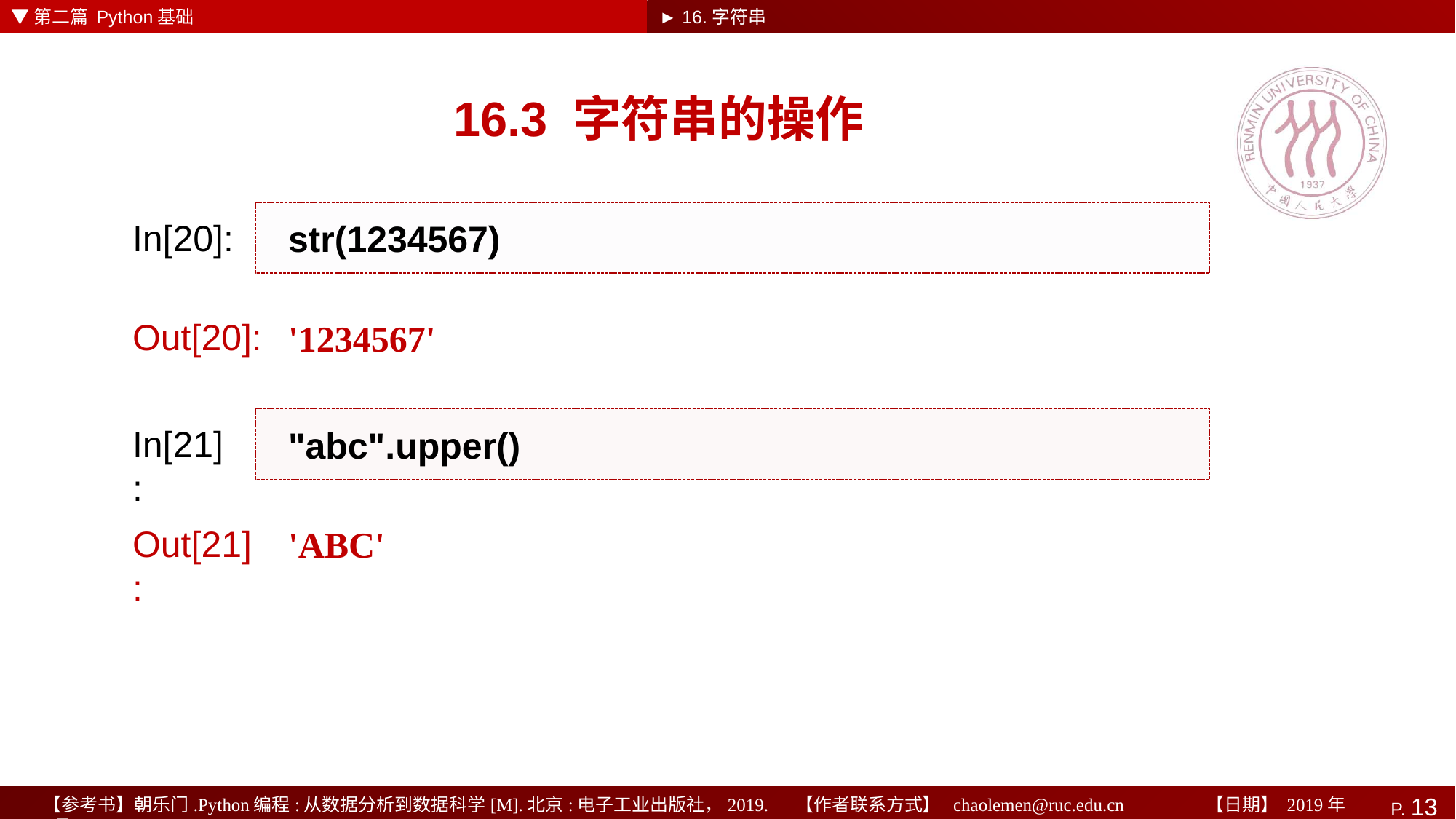

▼第二篇 Python基础
► 16.字符串
# 16.3 字符串的操作
str(1234567)
In[20]:
'1234567'
Out[20]:
"abc".upper()
In[21]:
'ABC'
Out[21]: